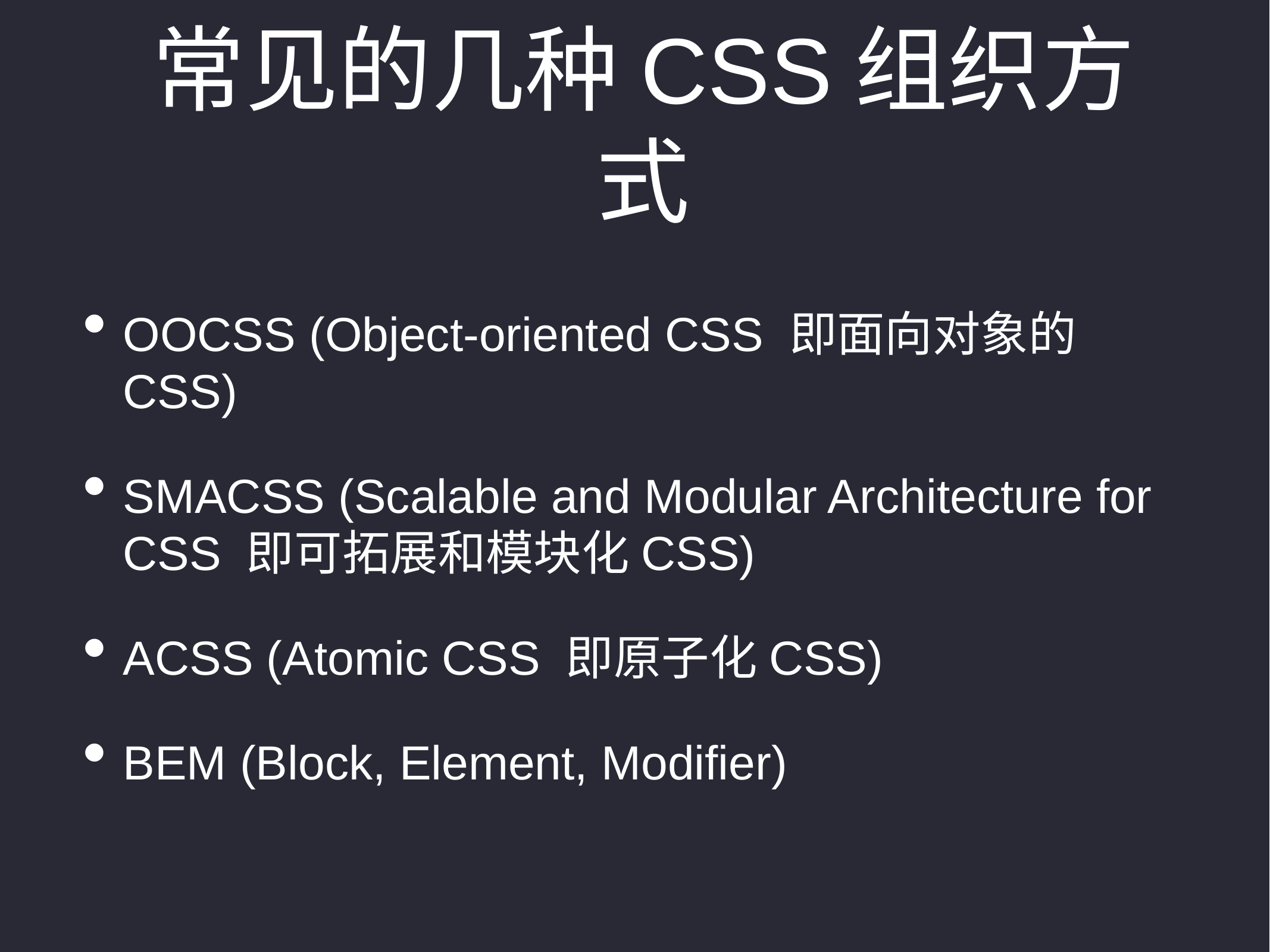

# 常见的几种CSS组织方式
OOCSS (Object-oriented CSS 即面向对象的CSS)
SMACSS (Scalable and Modular Architecture for CSS 即可拓展和模块化CSS)
ACSS (Atomic CSS 即原子化CSS)
BEM (Block, Element, Modifier)